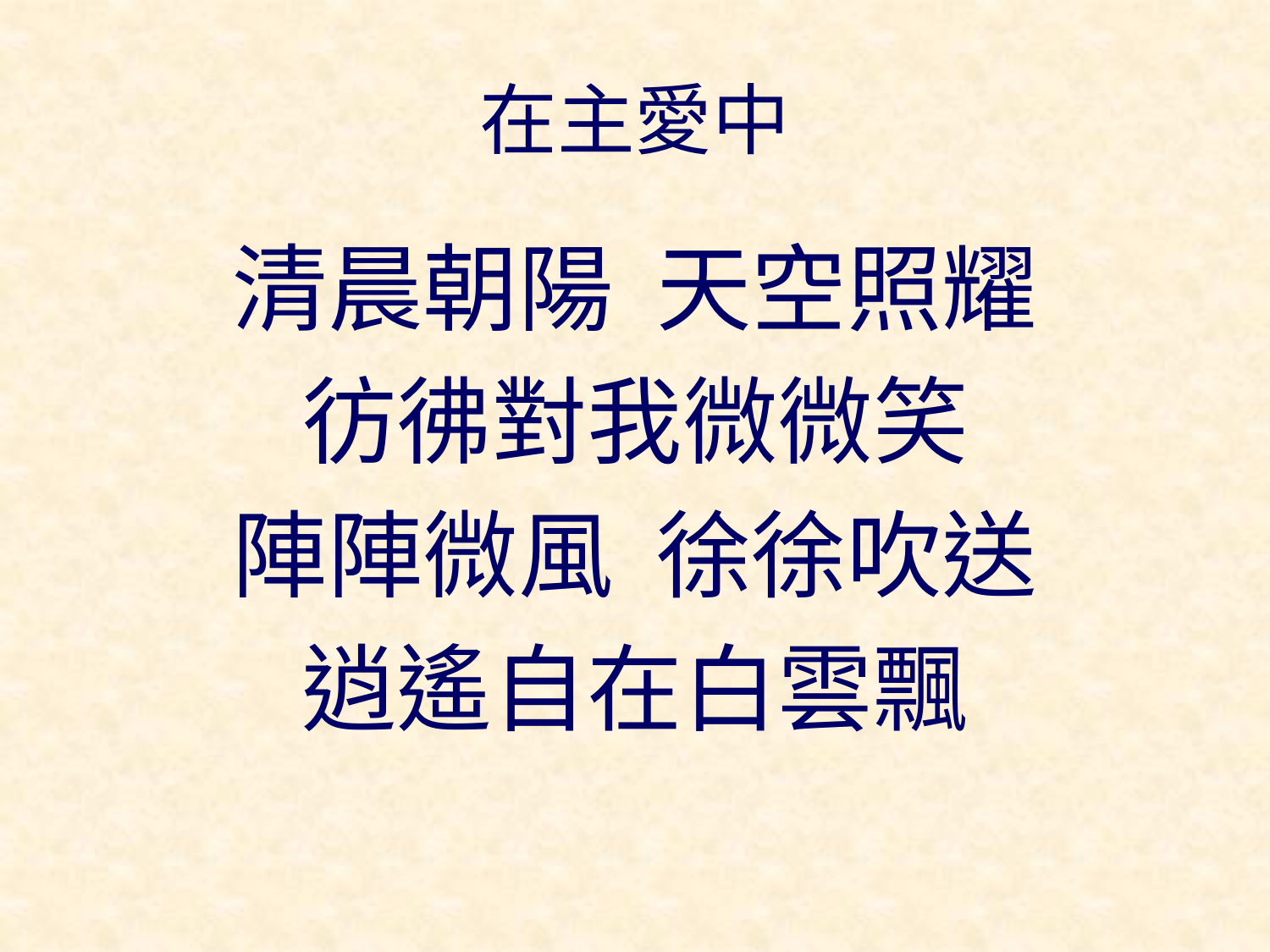

# 在主愛中
清晨朝陽  天空照耀
彷彿對我微微笑
陣陣微風  徐徐吹送
逍遙自在白雲飄